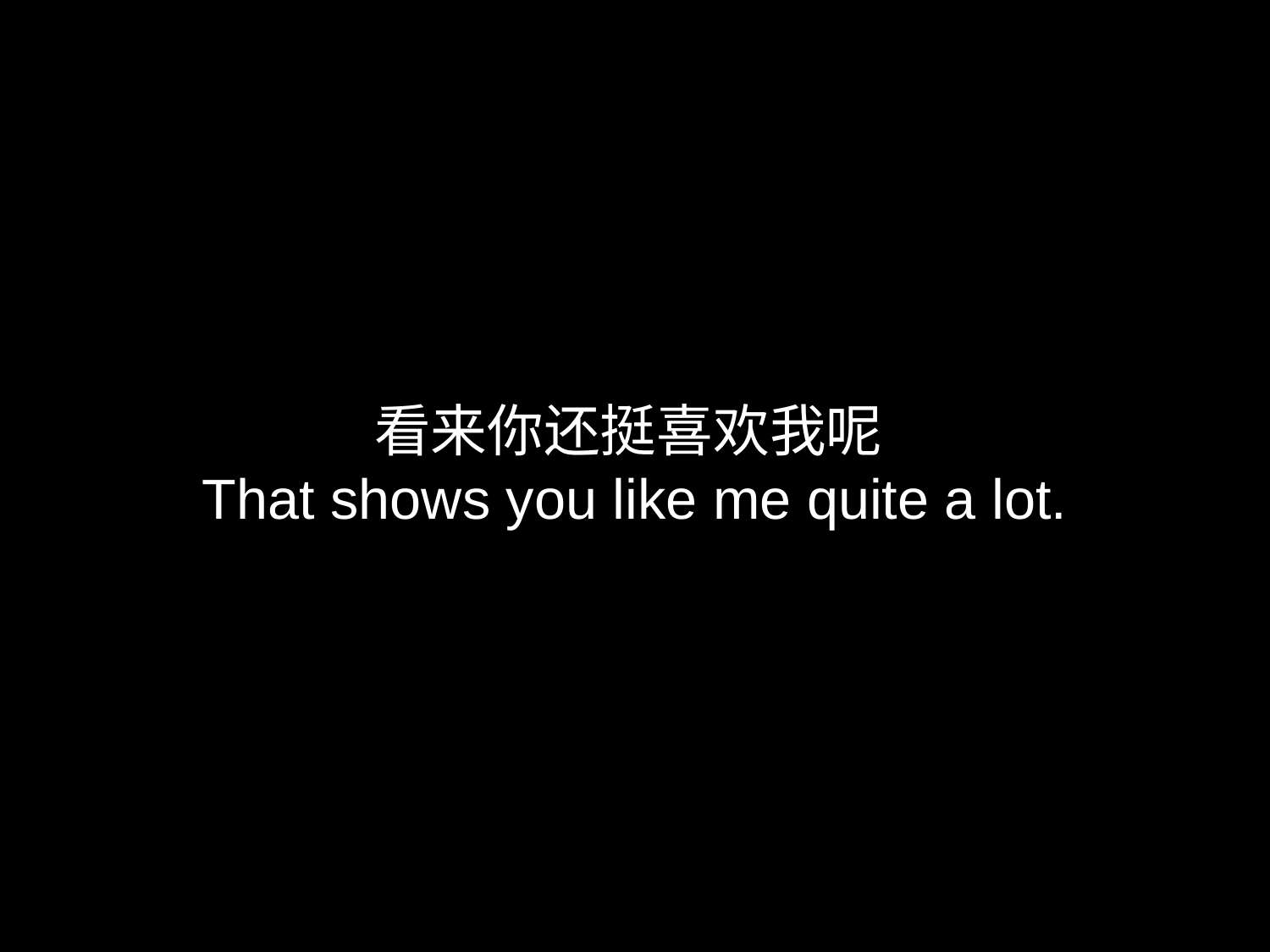

看来你还挺喜欢我呢
That shows you like me quite a lot.